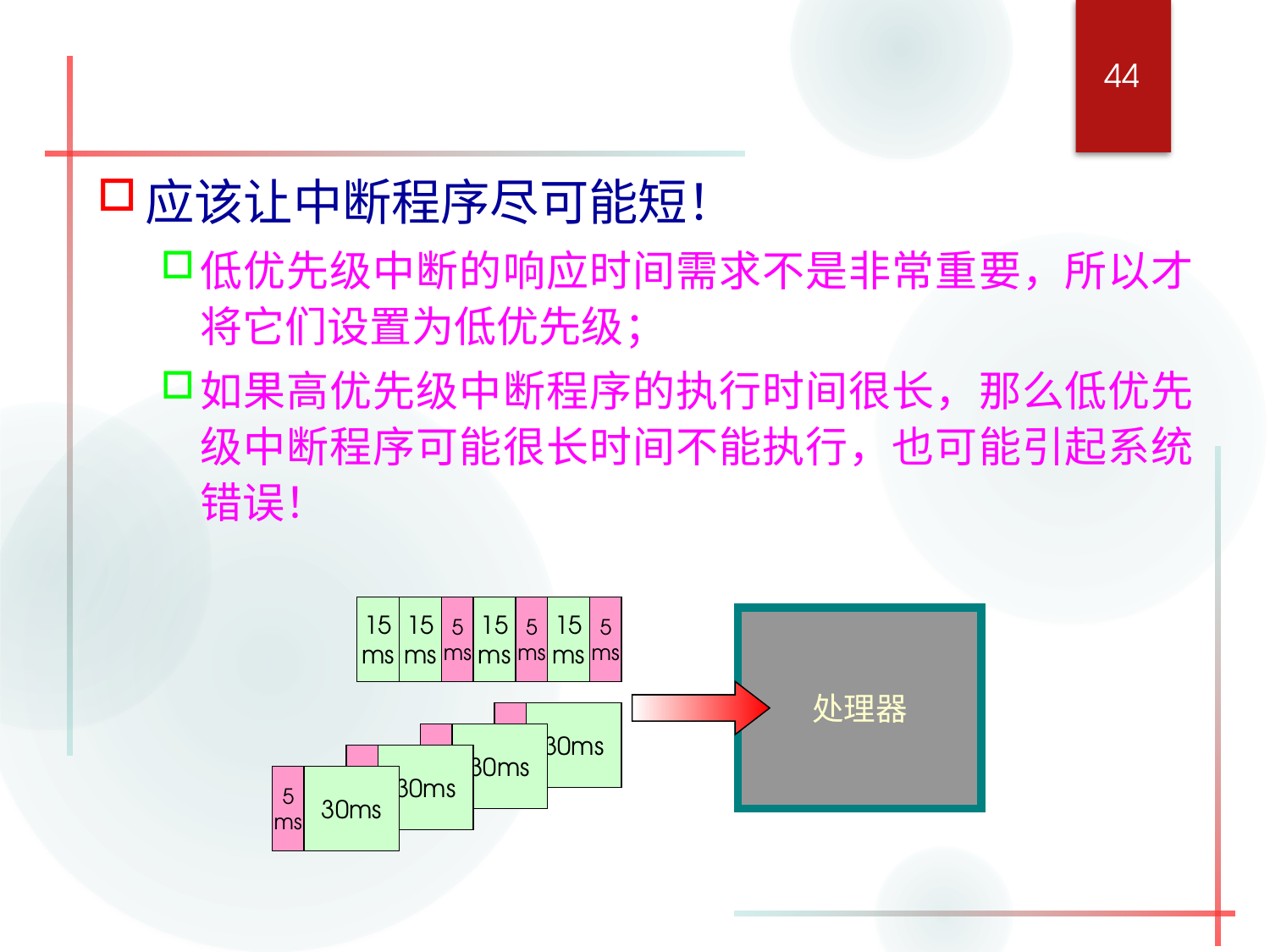

44
应该让中断程序尽可能短！
低优先级中断的响应时间需求不是非常重要，所以才将它们设置为低优先级；
如果高优先级中断程序的执行时间很长，那么低优先级中断程序可能很长时间不能执行，也可能引起系统错误！
15ms
15ms
5
ms
15ms
5
ms
15ms
5
ms
15ms
15ms
5
ms
15ms
5
ms
15ms
5
ms
15ms
5
ms
15ms
5
ms
15ms
5
ms
15ms
处理器

5
ms
30ms
5
ms
30ms
5
ms
30ms
5
ms
30ms